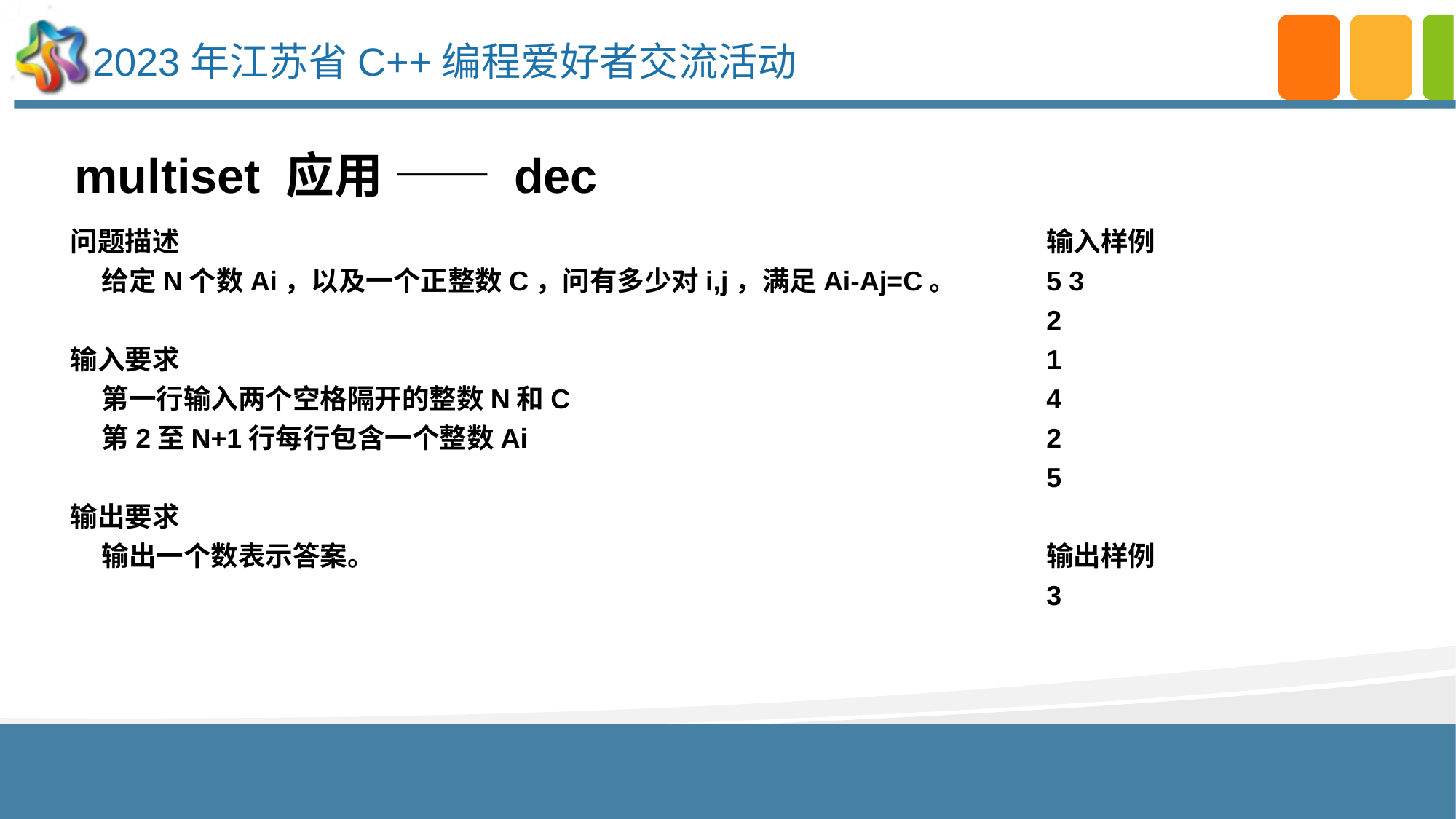

multiset 应用 —— dec
输入样例
5 3
2
1
4
2
5

输出样例
3
问题描述
    给定N个数Ai，以及一个正整数C，问有多少对i,j，满足Ai-Aj=C。

输入要求
    第一行输入两个空格隔开的整数N和C
    第2至N+1行每行包含一个整数Ai

输出要求
    输出一个数表示答案。